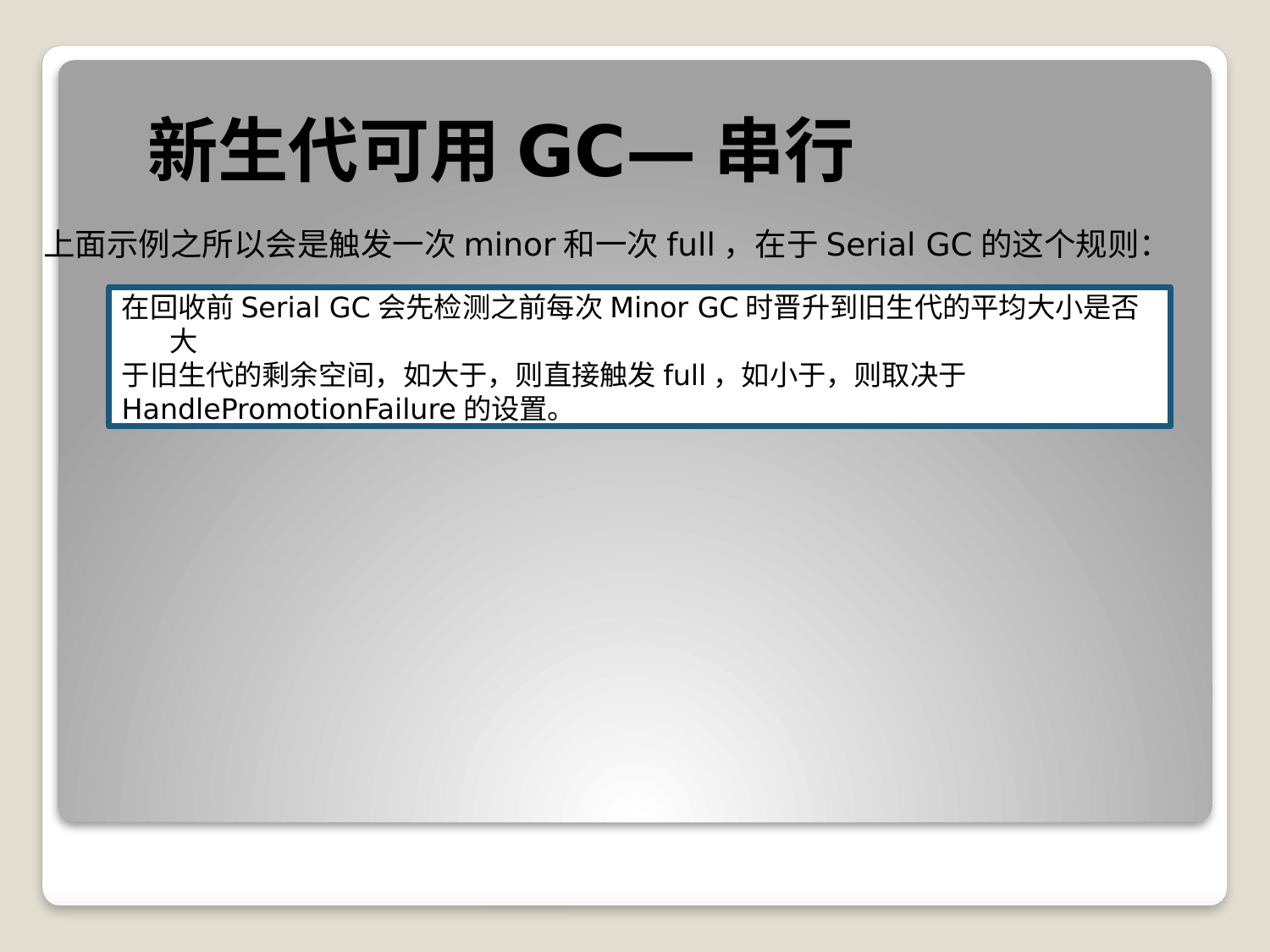

新生代可用GC—串行
上面示例之所以会是触发一次minor和一次full，在于Serial GC的这个规则：
在回收前Serial GC会先检测之前每次Minor GC时晋升到旧生代的平均大小是否大
于旧生代的剩余空间，如大于，则直接触发full，如小于，则取决于
HandlePromotionFailure的设置。